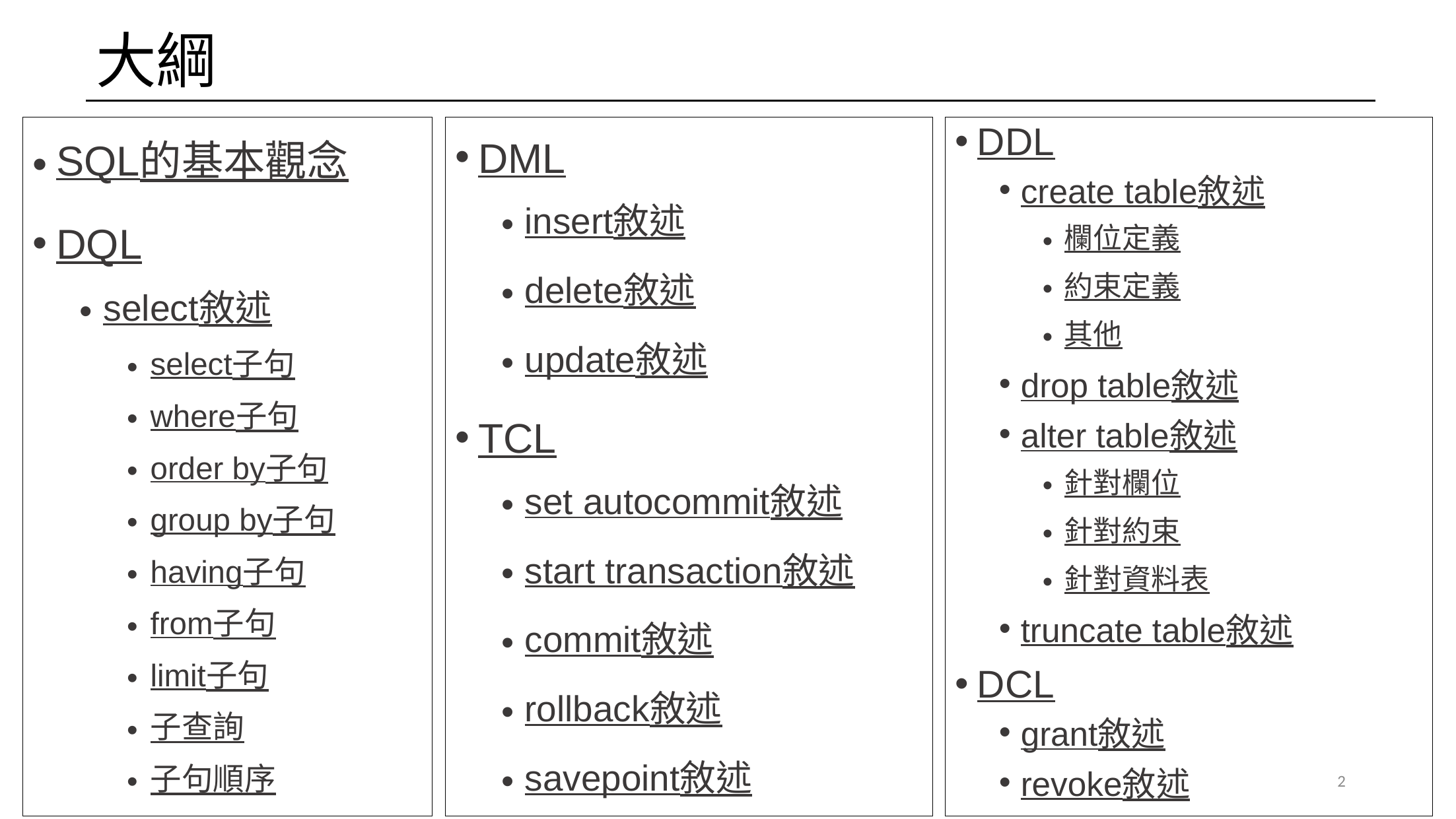

# 大綱
SQL的基本觀念
DQL
select敘述
select子句
where子句
order by子句
group by子句
having子句
from子句
limit子句
子查詢
子句順序
DML
insert敘述
delete敘述
update敘述
TCL
set autocommit敘述
start transaction敘述
commit敘述
rollback敘述
savepoint敘述

DDL
create table敘述
欄位定義
約束定義
其他
drop table敘述
alter table敘述
針對欄位
針對約束
針對資料表
truncate table敘述
DCL
grant敘述
revoke敘述
2